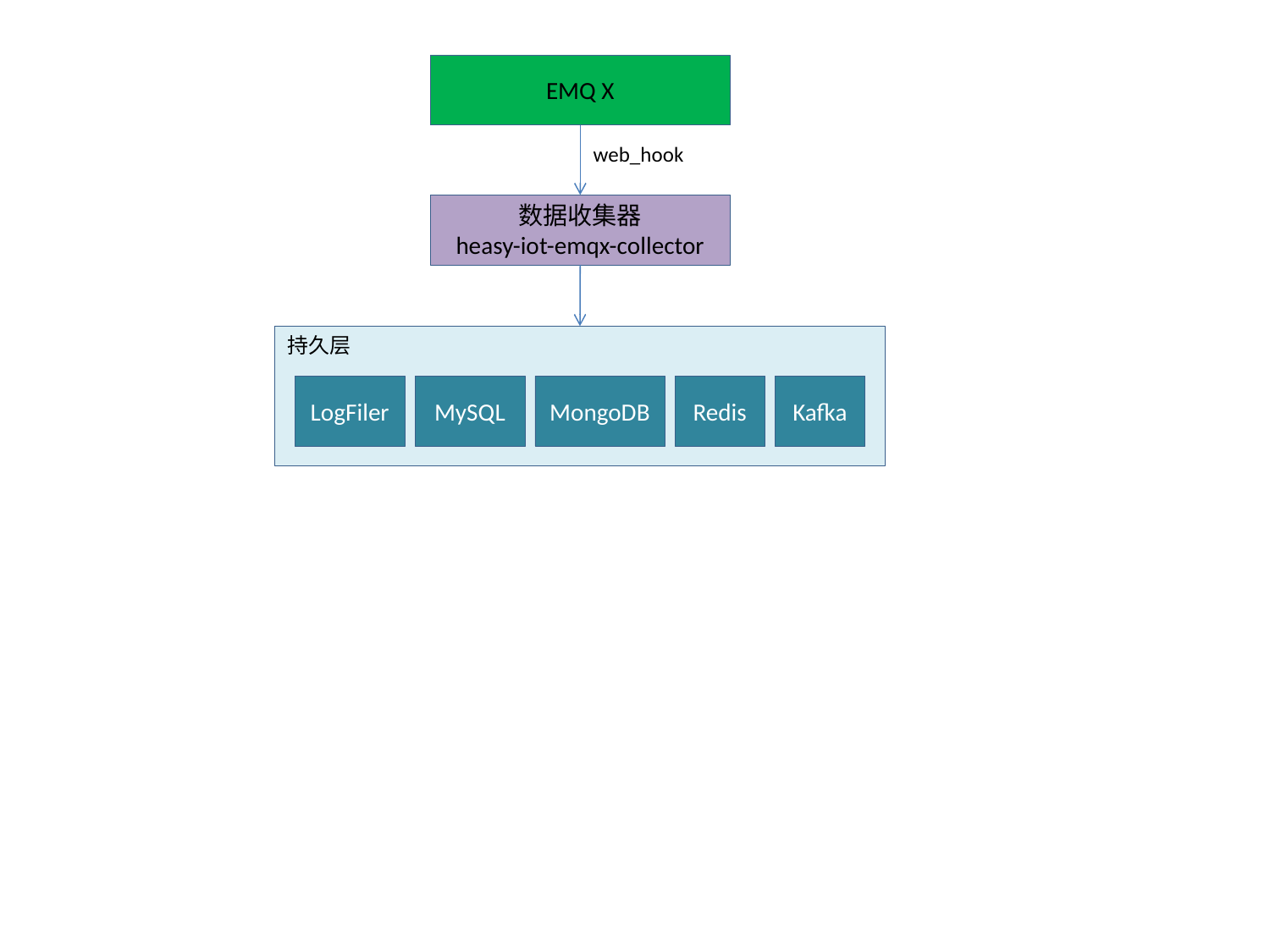

EMQ X
web_hook
数据收集器
heasy-iot-emqx-collector
持久层
LogFiler
MySQL
MongoDB
Redis
Kafka